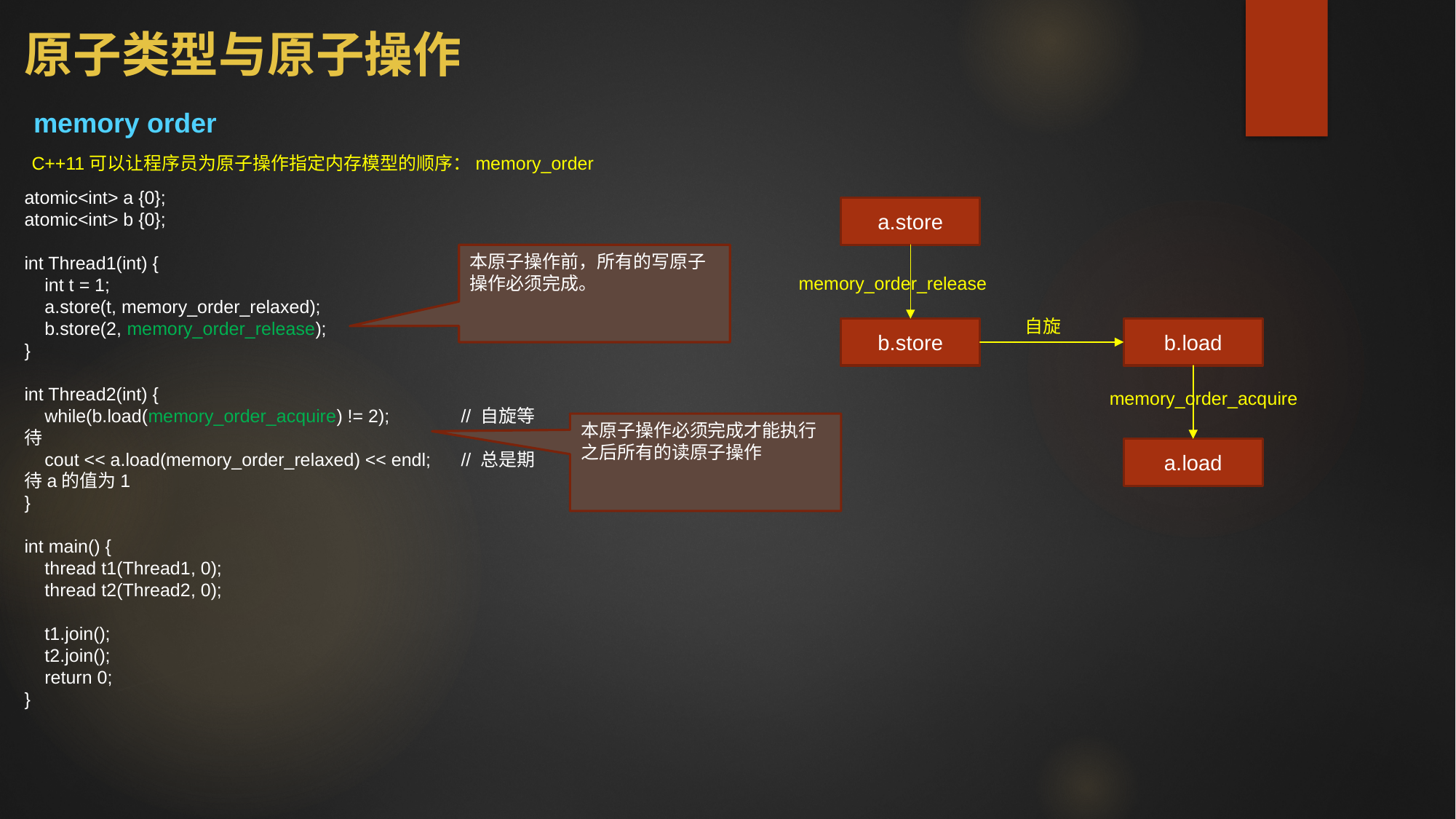

# 原子类型与原子操作
memory order
C++11可以让程序员为原子操作指定内存模型的顺序：memory_order
atomic<int> a {0};
atomic<int> b {0};

int Thread1(int) {
    int t = 1;
    a.store(t, memory_order_relaxed);
    b.store(2, memory_order_release);
}

int Thread2(int) {
    while(b.load(memory_order_acquire) != 2);	// 自旋等待
    cout << a.load(memory_order_relaxed) << endl; 	// 总是期待a的值为1
}

int main() {
    thread t1(Thread1, 0);
    thread t2(Thread2, 0);

    t1.join();
    t2.join();
    return 0;
}
a.store
本原子操作前，所有的写原子操作必须完成。
memory_order_release
自旋
b.load
b.store
memory_order_acquire
本原子操作必须完成才能执行之后所有的读原子操作
a.load